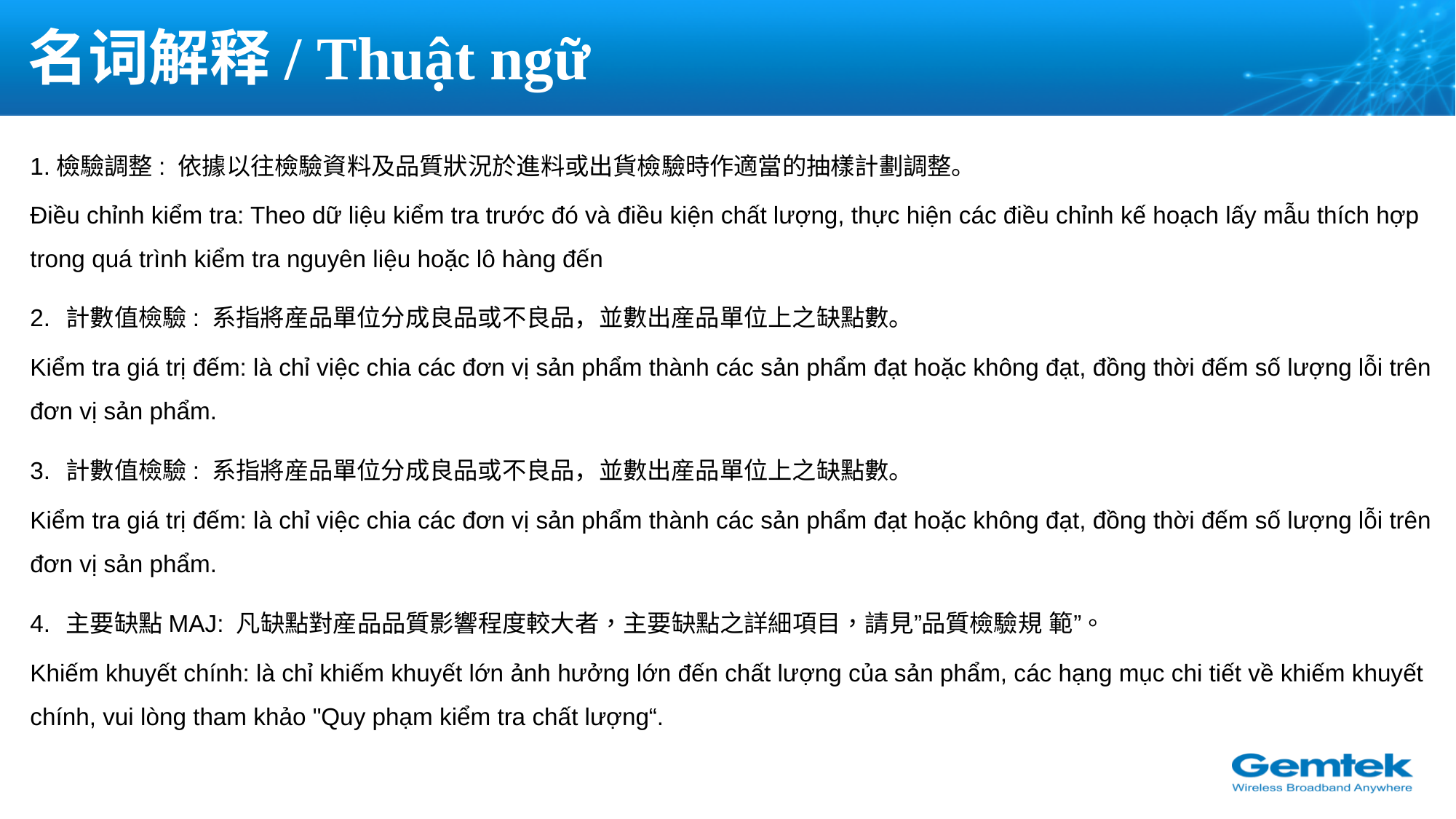

# 名词解释/ Thuật ngữ
1.檢驗調整: 依據以往檢驗資料及品質狀況於進料或出貨檢驗時作適當的抽樣計劃調整。
Điều chỉnh kiểm tra: Theo dữ liệu kiểm tra trước đó và điều kiện chất lượng, thực hiện các điều chỉnh kế hoạch lấy mẫu thích hợp trong quá trình kiểm tra nguyên liệu hoặc lô hàng đến
2. 計數值檢驗: 系指將産品單位分成良品或不良品，並數出産品單位上之缺點數。
Kiểm tra giá trị đếm: là chỉ việc chia các đơn vị sản phẩm thành các sản phẩm đạt hoặc không đạt, đồng thời đếm số lượng lỗi trên đơn vị sản phẩm.
3. 計數值檢驗: 系指將産品單位分成良品或不良品，並數出産品單位上之缺點數。
Kiểm tra giá trị đếm: là chỉ việc chia các đơn vị sản phẩm thành các sản phẩm đạt hoặc không đạt, đồng thời đếm số lượng lỗi trên đơn vị sản phẩm.
4. 主要缺點MAJ: 凡缺點對産品品質影響程度較大者，主要缺點之詳細項目，請見”品質檢驗規 範”。
Khiếm khuyết chính: là chỉ khiếm khuyết lớn ảnh hưởng lớn đến chất lượng của sản phẩm, các hạng mục chi tiết về khiếm khuyết chính, vui lòng tham khảo "Quy phạm kiểm tra chất lượng“.